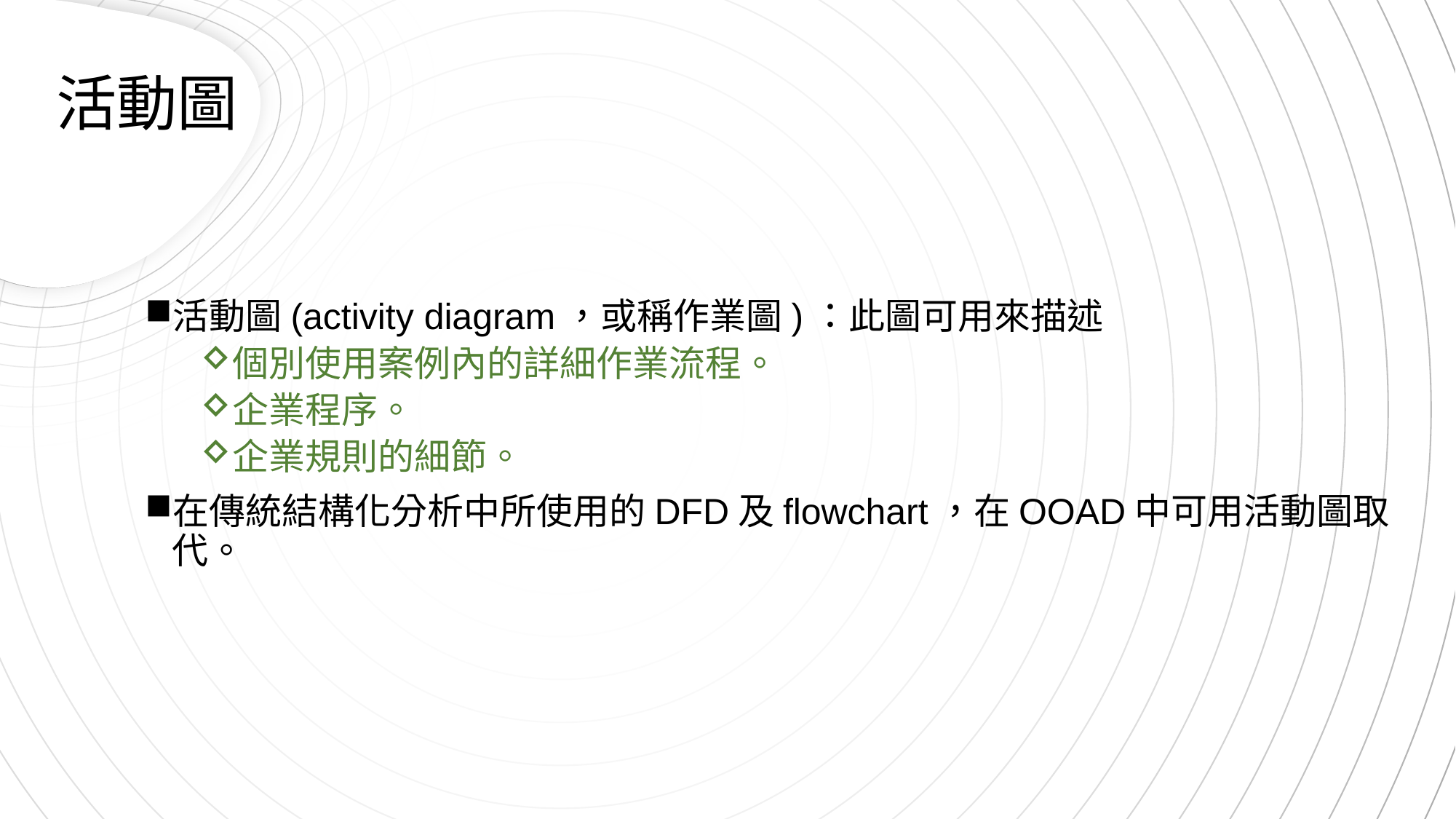

活動圖
活動圖(activity diagram，或稱作業圖)：此圖可用來描述
個別使用案例內的詳細作業流程。
企業程序。
企業規則的細節。
在傳統結構化分析中所使用的DFD及flowchart，在OOAD中可用活動圖取代。